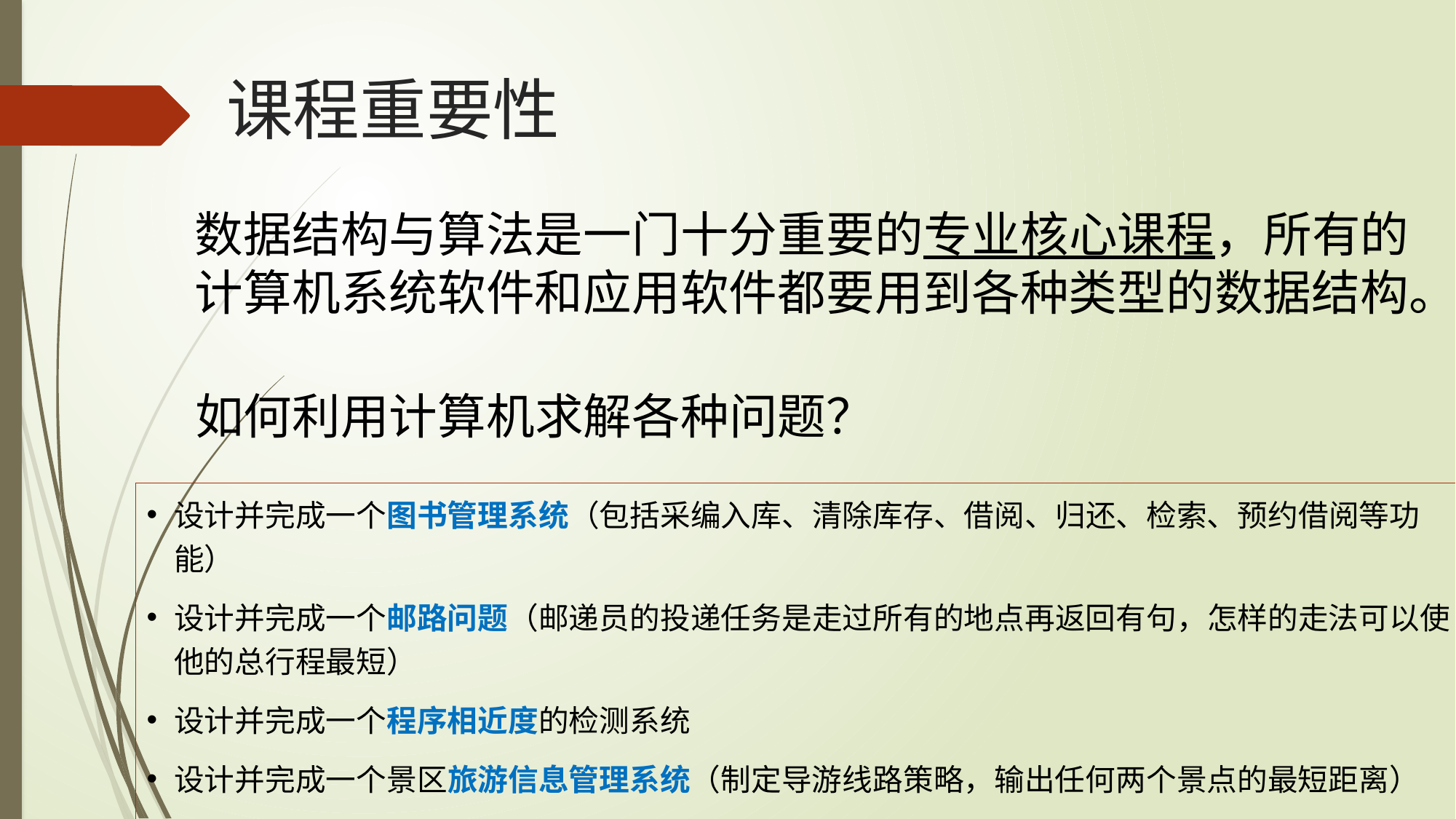

# 课程重要性
数据结构与算法是一门十分重要的专业核心课程，所有的计算机系统软件和应用软件都要用到各种类型的数据结构。
如何利用计算机求解各种问题？
设计并完成一个图书管理系统（包括采编入库、清除库存、借阅、归还、检索、预约借阅等功能）
设计并完成一个邮路问题（邮递员的投递任务是走过所有的地点再返回有句，怎样的走法可以使他的总行程最短）
设计并完成一个程序相近度的检测系统
设计并完成一个景区旅游信息管理系统（制定导游线路策略，输出任何两个景点的最短距离）